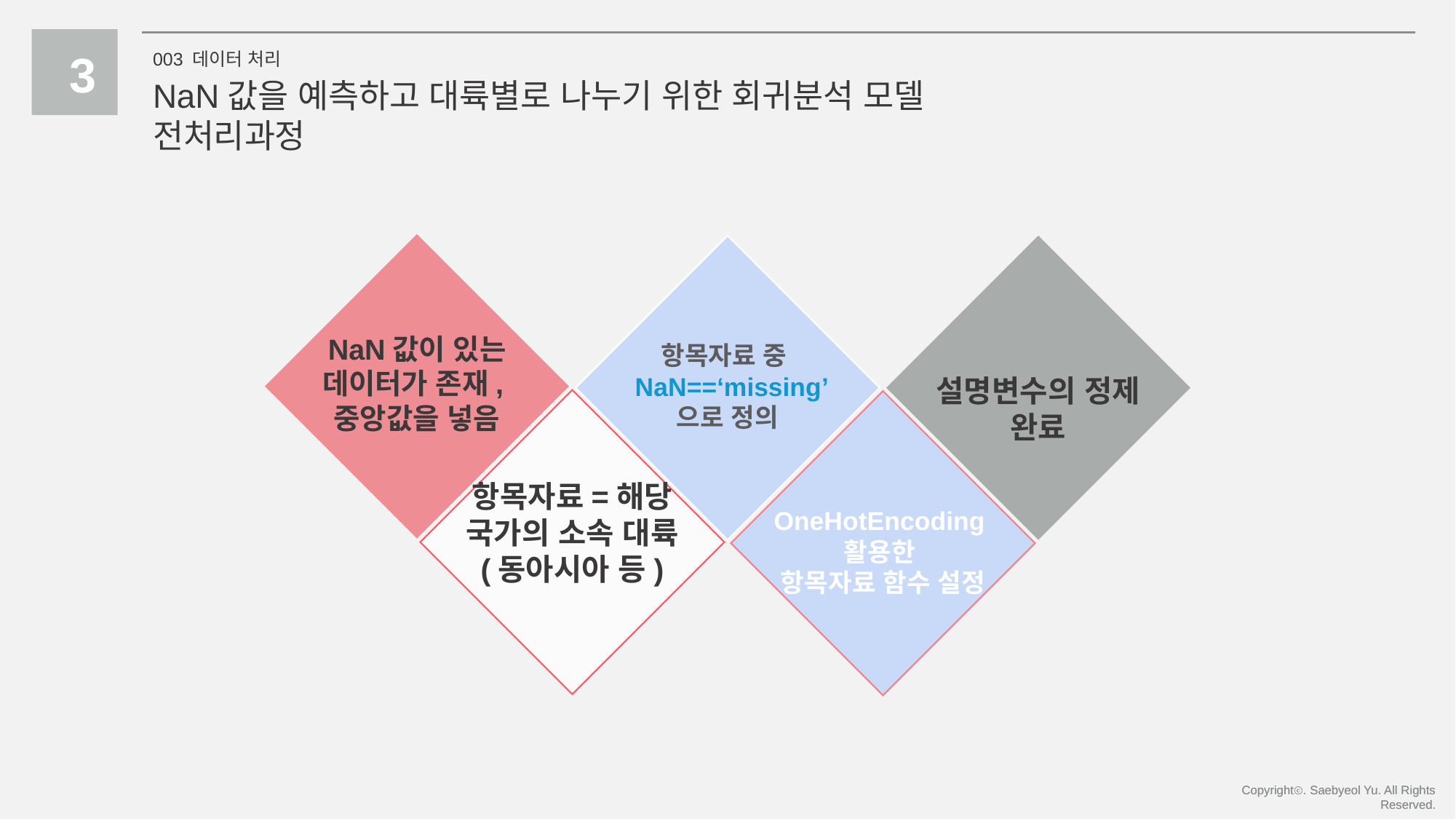

3
003 데이터 처리
NaN값을 예측하고 대륙별로 나누기 위한 회귀분석 모델 전처리과정

NaN값이 있는 데이터가 존재,  중앙값을 넣음
항목자료 중
 NaN==‘missing’ 으로 정의
설명변수의 정제 완료

항목자료=해당 국가의 소속 대륙
(동아시아 등)
OneHotEncoding
활용한
항목자료 함수 설정
Copyrightⓒ. Saebyeol Yu. All Rights Reserved.